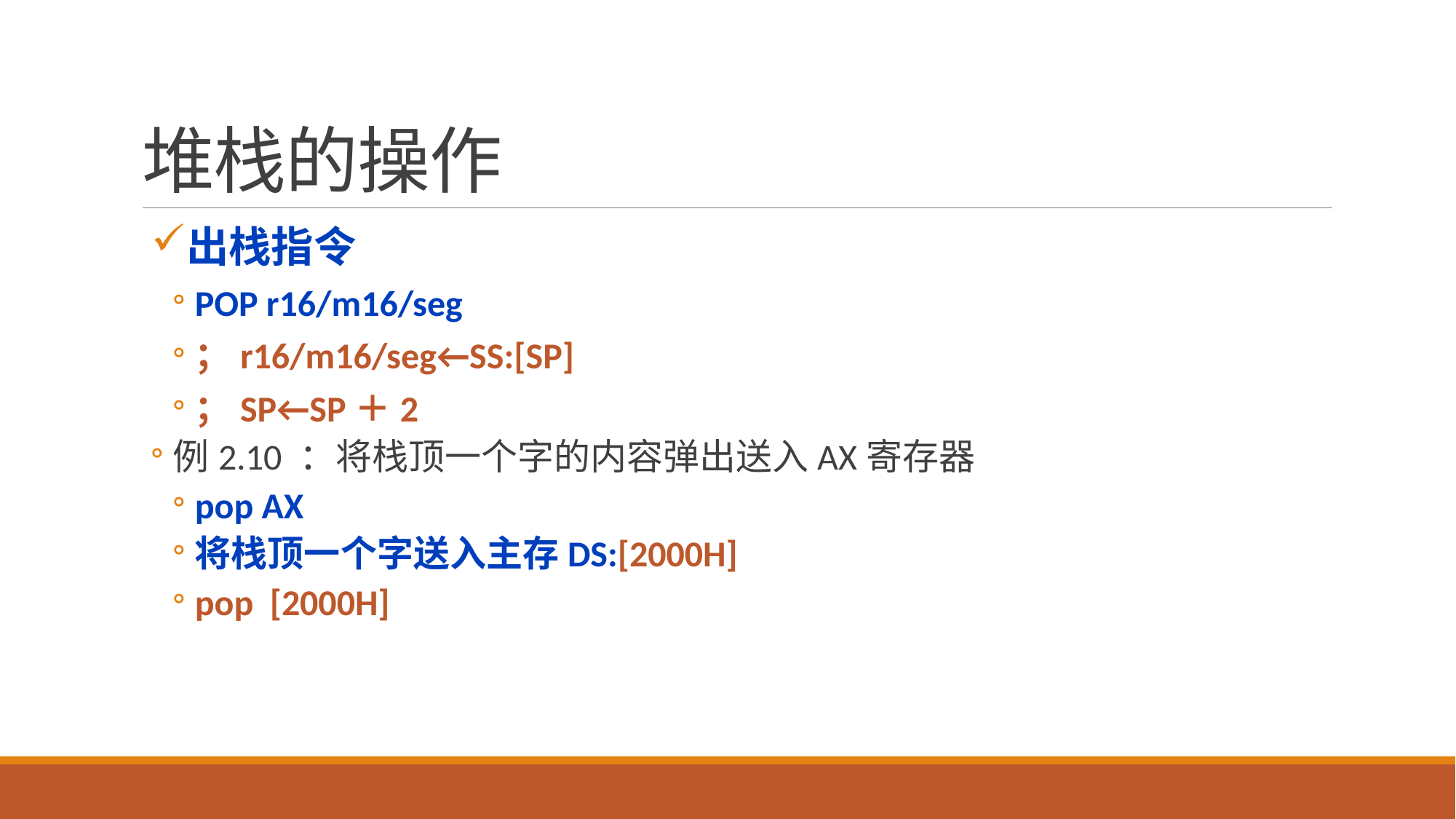

# 堆栈的操作
出栈指令
POP r16/m16/seg
；r16/m16/seg←SS:[SP]
；SP←SP＋2
例2.10 ：将栈顶一个字的内容弹出送入AX寄存器
pop AX
将栈顶一个字送入主存DS:[2000H]
pop  [2000H]